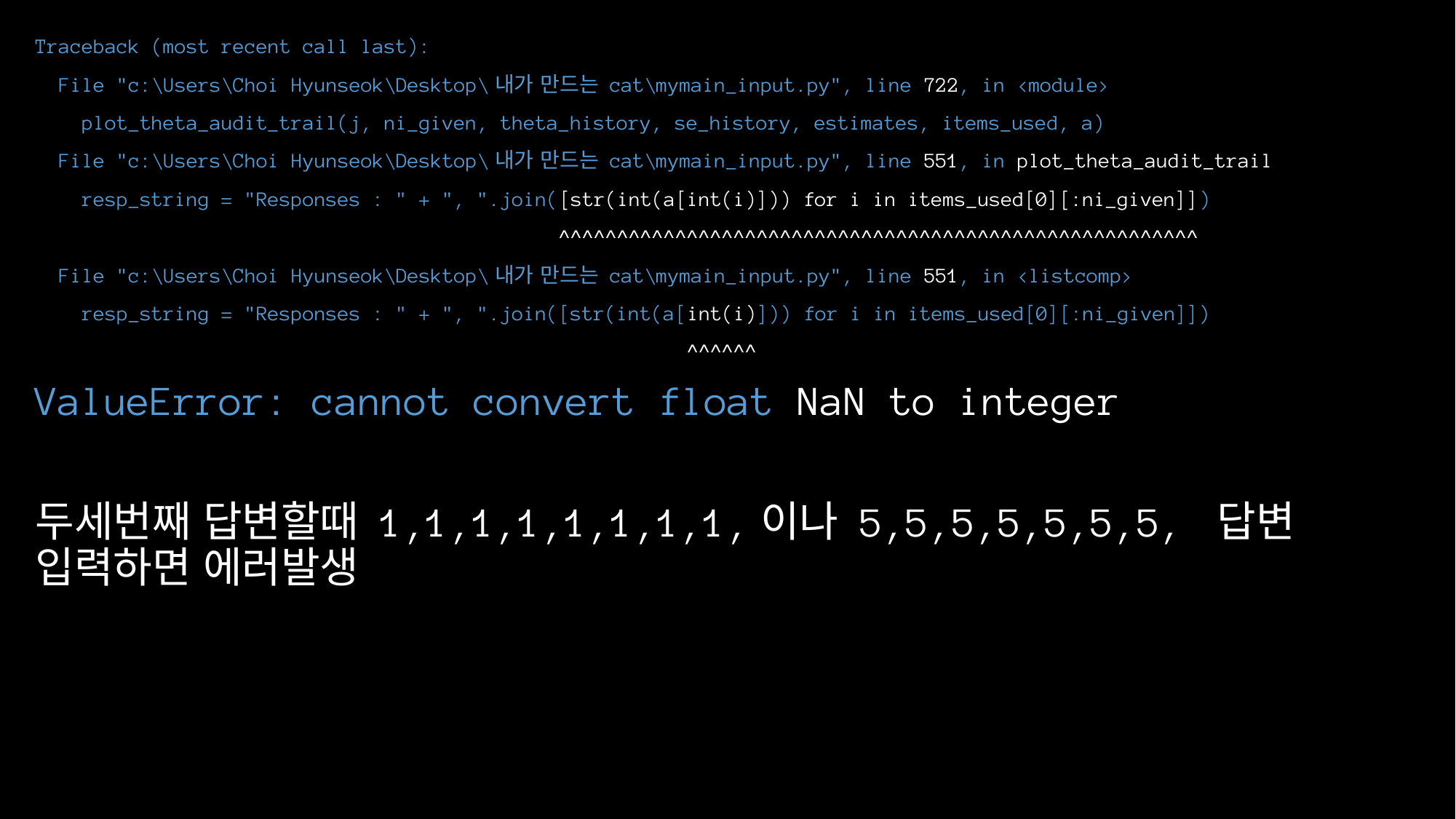

Traceback (most recent call last):
  File "c:\Users\Choi Hyunseok\Desktop\내가 만드는 cat\mymain_input.py", line 722, in <module>
    plot_theta_audit_trail(j, ni_given, theta_history, se_history, estimates, items_used, a)
  File "c:\Users\Choi Hyunseok\Desktop\내가 만드는 cat\mymain_input.py", line 551, in plot_theta_audit_trail
    resp_string = "Responses : " + ", ".join([str(int(a[int(i)])) for i in items_used[0][:ni_given]])
                                             ^^^^^^^^^^^^^^^^^^^^^^^^^^^^^^^^^^^^^^^^^^^^^^^^^^^^^^^
  File "c:\Users\Choi Hyunseok\Desktop\내가 만드는 cat\mymain_input.py", line 551, in <listcomp>
    resp_string = "Responses : " + ", ".join([str(int(a[int(i)])) for i in items_used[0][:ni_given]])
                                                        ^^^^^^
ValueError: cannot convert float NaN to integer

두세번째 답변할때 1,1,1,1,1,1,1,1,이나 5,5,5,5,5,5,5, 답변 입력하면 에러발생